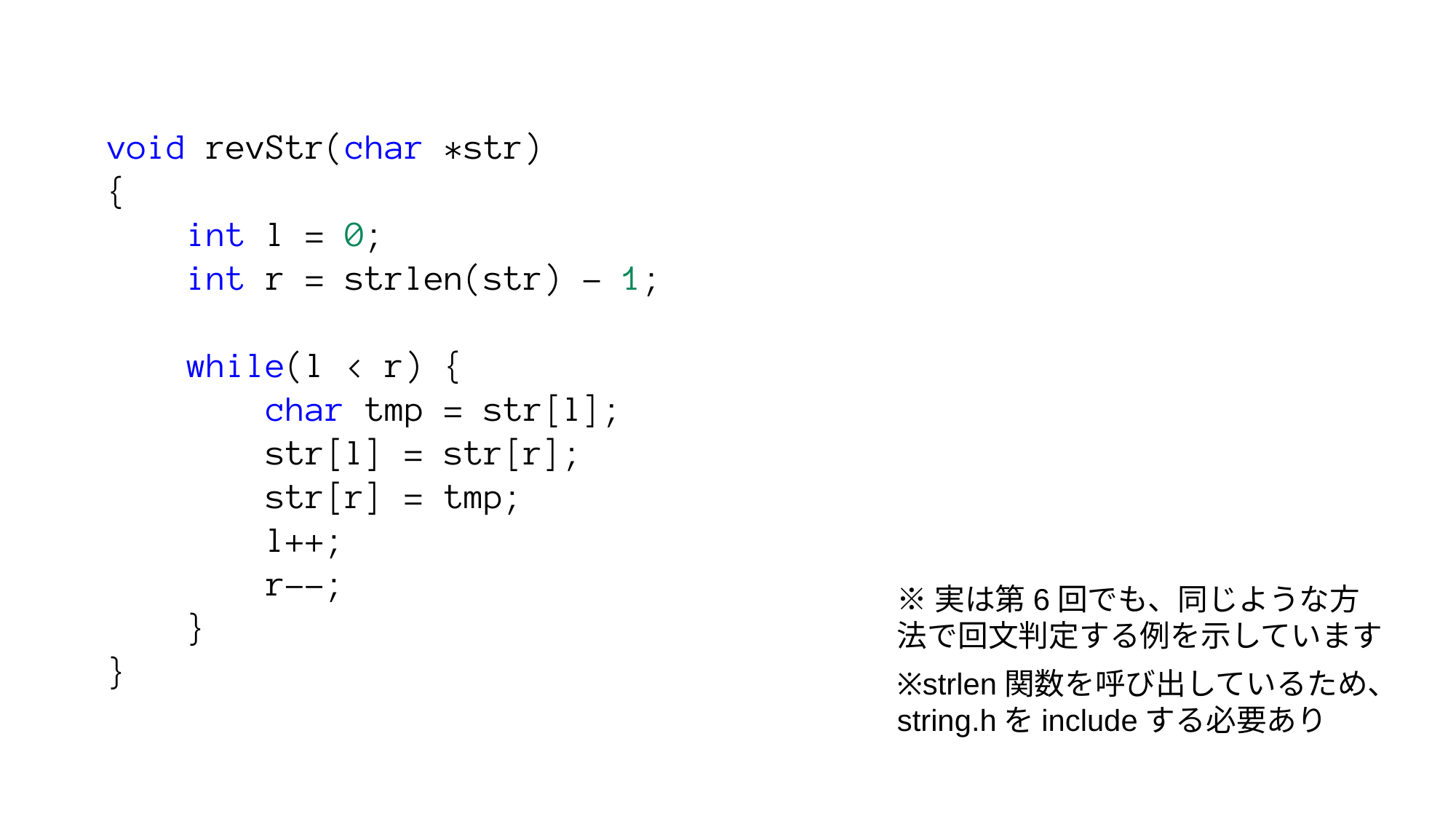

void revStr(char *str)
{
    int l = 0;
    int r = strlen(str) - 1;
    while(l < r) {
        char tmp = str[l];
        str[l] = str[r];
        str[r] = tmp;
        l++;
        r--;
    }
}
※実は第6回でも、同じような方法で回文判定する例を示しています
※strlen関数を呼び出しているため、string.hをincludeする必要あり